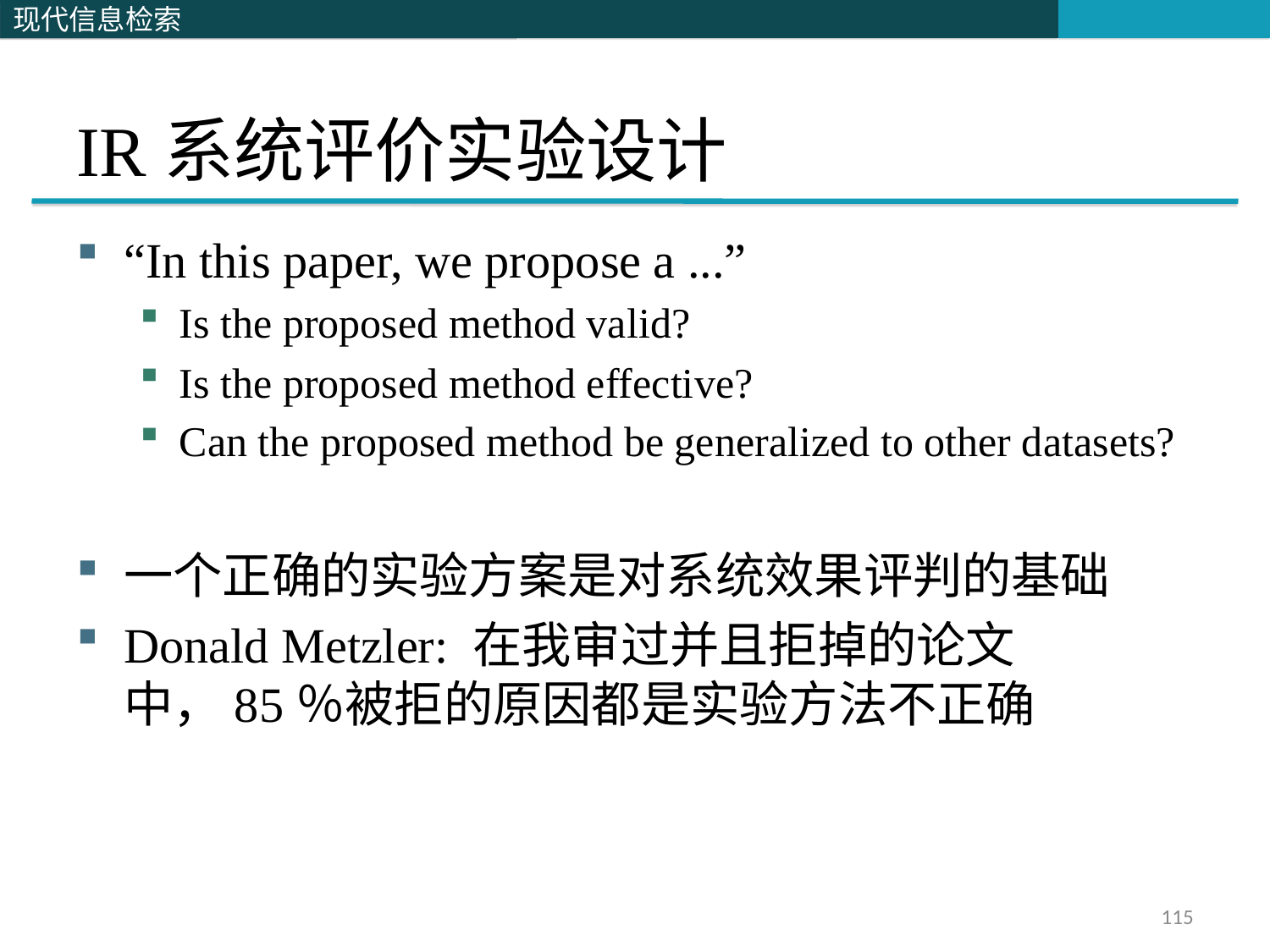

# IR系统评价实验设计
“In this paper, we propose a ...”
Is the proposed method valid?
Is the proposed method effective?
Can the proposed method be generalized to other datasets?

一个正确的实验方案是对系统效果评判的基础
Donald Metzler: 在我审过并且拒掉的论文中，85％被拒的原因都是实验方法不正确
115